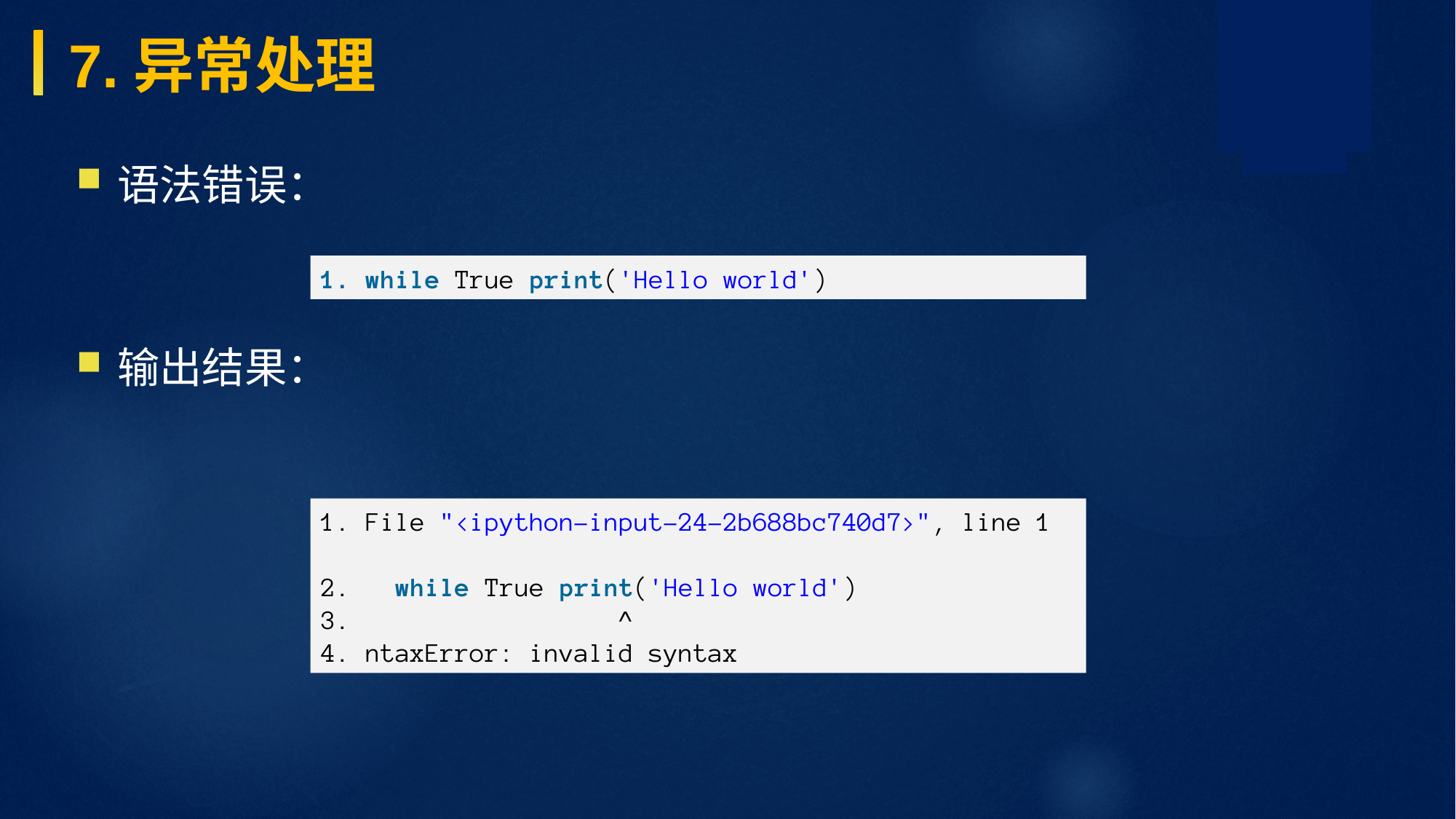

7.异常处理
语法错误：

输出结果：

1. while True print('Hello world')
1. File "<ipython-input-24-2b688bc740d7>", line 1    2.   while True print('Hello world')    3.                  ^    4. ntaxError: invalid syntax